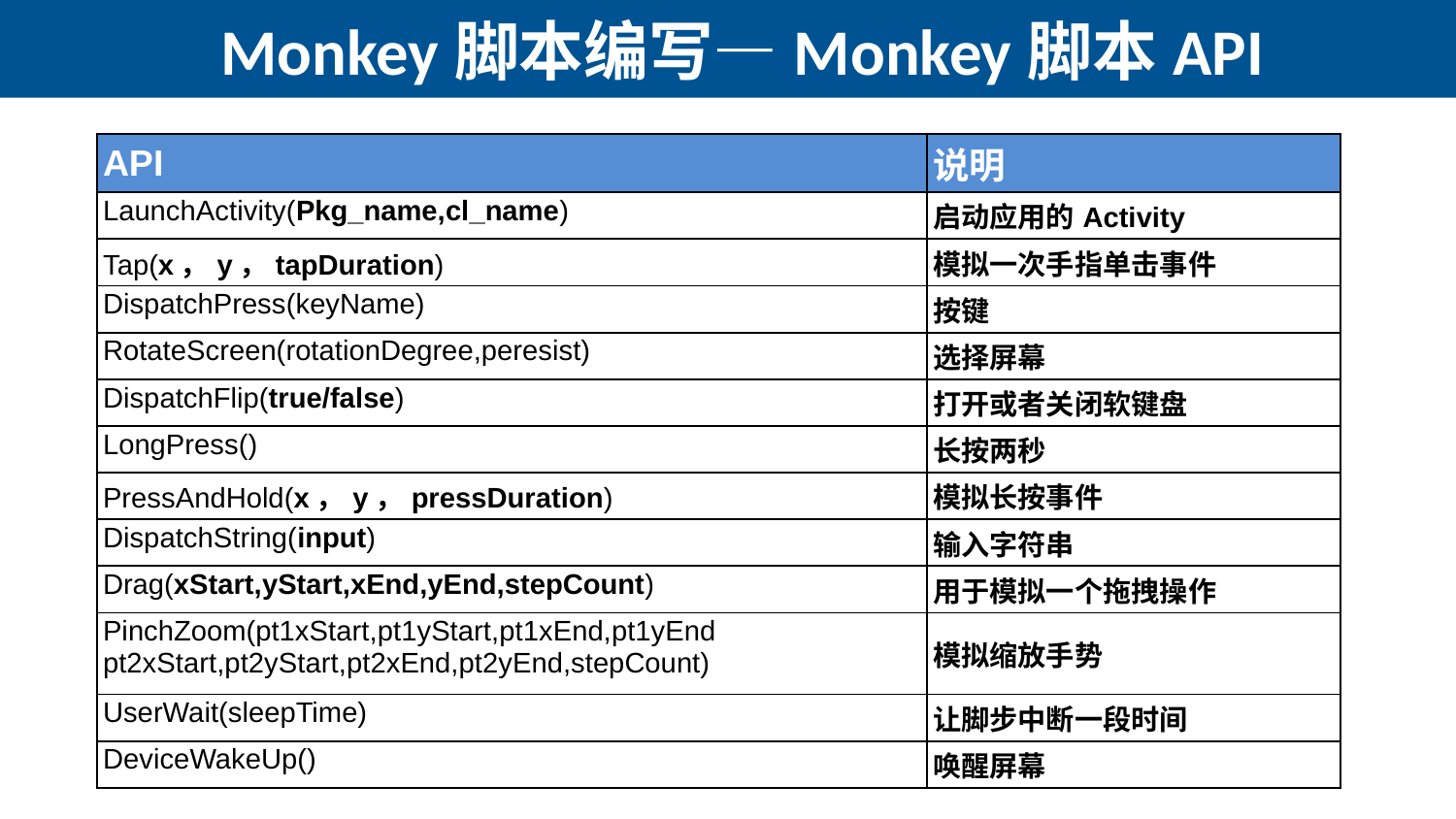

# Monkey脚本编写—Monkey脚本API
| API | 说明 |
| --- | --- |
| LaunchActivity(Pkg\_name,cl\_name) | 启动应用的Activity |
| Tap(x，y，tapDuration) | 模拟一次手指单击事件 |
| DispatchPress(keyName) | 按键 |
| RotateScreen(rotationDegree,peresist) | 选择屏幕 |
| DispatchFlip(true/false) | 打开或者关闭软键盘 |
| LongPress() | 长按两秒 |
| PressAndHold(x，y，pressDuration) | 模拟长按事件 |
| DispatchString(input) | 输入字符串 |
| Drag(xStart,yStart,xEnd,yEnd,stepCount) | 用于模拟一个拖拽操作 |
| PinchZoom(pt1xStart,pt1yStart,pt1xEnd,pt1yEnd pt2xStart,pt2yStart,pt2xEnd,pt2yEnd,stepCount) | 模拟缩放手势 |
| UserWait(sleepTime) | 让脚步中断一段时间 |
| DeviceWakeUp() | 唤醒屏幕 |